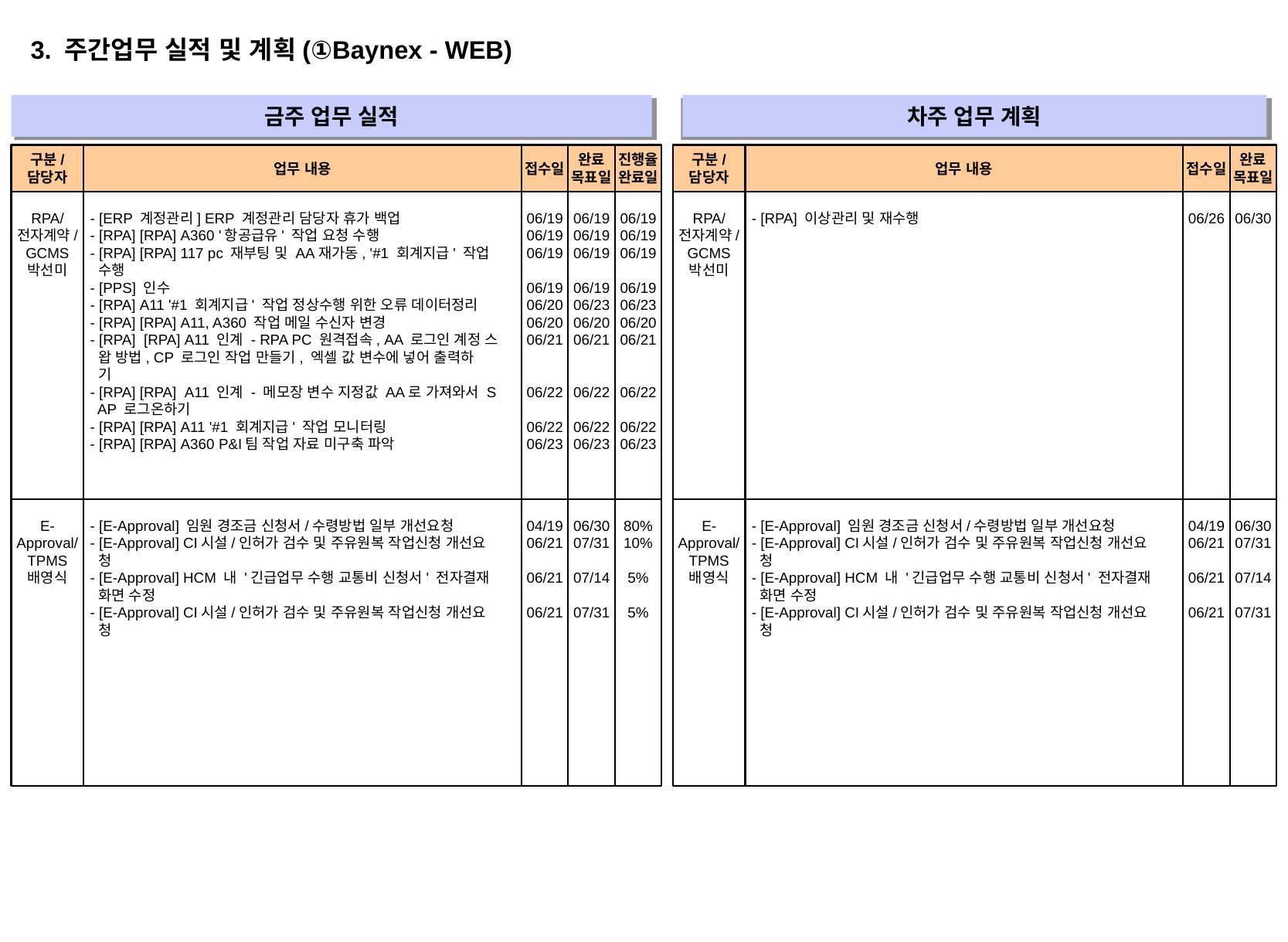

3. 주간업무 실적 및 계획(①Baynex - WEB)
금주 업무 실적
차주 업무 계획
" "
" "
구분/
담당자
업무 내용
접수일
완료
목표일
진행율
완료일
구분/
담당자
업무 내용
접수일
완료
목표일
RPA/
전자계약/
GCMS
박선미

- [ERP 계정관리] ERP 계정관리 담당자 휴가 백업
- [RPA] [RPA] A360 '항공급유' 작업 요청 수행
- [RPA] [RPA] 117 pc 재부팅 및 AA재가동, '#1 회계지급' 작업
  수행
- [PPS] 인수
- [RPA] A11 '#1 회계지급' 작업 정상수행 위한 오류 데이터정리
- [RPA] [RPA] A11, A360 작업 메일 수신자 변경
- [RPA]  [RPA] A11 인계 - RPA PC 원격접속, AA 로그인 계정 스
  왑 방법, CP 로그인 작업 만들기, 엑셀 값 변수에 넣어 출력하
  기
- [RPA] [RPA]  A11 인계 - 메모장 변수 지정값 AA로 가져와서 S
  AP 로그온하기
- [RPA] [RPA] A11 '#1 회계지급' 작업 모니터링
- [RPA] [RPA] A360 P&I팀 작업 자료 미구축 파악
06/19
06/19
06/19
06/19
06/20
06/20
06/21
06/22
06/22
06/23
06/19
06/19
06/19
06/19
06/23
06/20
06/21
06/22
06/22
06/23
06/19
06/19
06/19
06/19
06/23
06/20
06/21
06/22
06/22
06/23
RPA/
전자계약/
GCMS
박선미

- [RPA] 이상관리 및 재수행
06/26
06/30
E-Approval/
TPMS
배영식

- [E-Approval] 임원 경조금 신청서/수령방법 일부 개선요청
- [E-Approval] CI시설/인허가 검수 및 주유원복 작업신청 개선요
  청
- [E-Approval] HCM 내 '긴급업무 수행 교통비 신청서' 전자결재
  화면 수정
- [E-Approval] CI시설/인허가 검수 및 주유원복 작업신청 개선요
  청
04/19
06/21
06/21
06/21
06/30
07/31
07/14
07/31
80%
10%
5%
5%
E-Approval/
TPMS
배영식

- [E-Approval] 임원 경조금 신청서/수령방법 일부 개선요청
- [E-Approval] CI시설/인허가 검수 및 주유원복 작업신청 개선요
  청
- [E-Approval] HCM 내 '긴급업무 수행 교통비 신청서' 전자결재
  화면 수정
- [E-Approval] CI시설/인허가 검수 및 주유원복 작업신청 개선요
  청
04/19
06/21
06/21
06/21
06/30
07/31
07/14
07/31